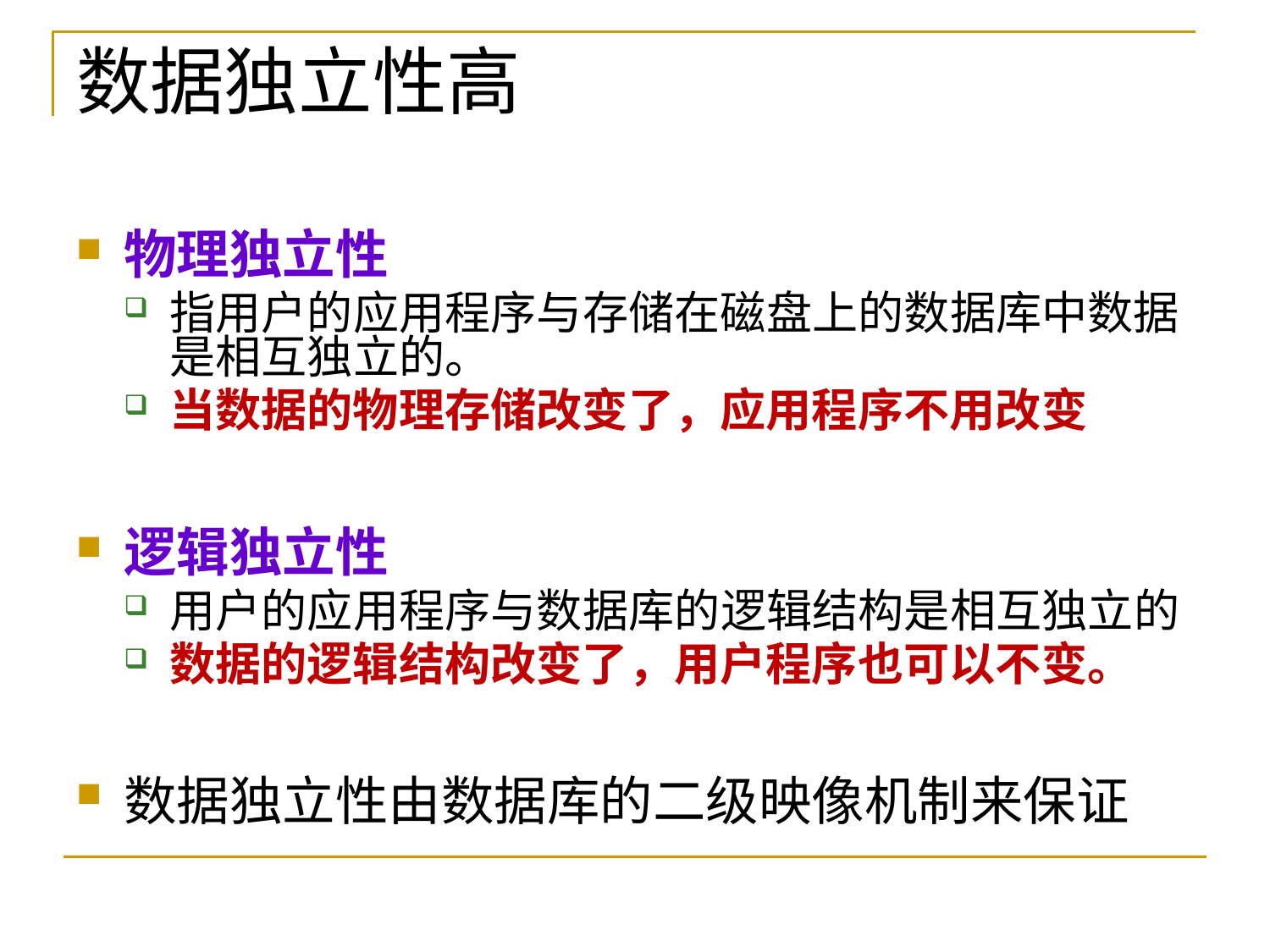

# 数据独立性高
物理独立性
指用户的应用程序与存储在磁盘上的数据库中数据是相互独立的。
当数据的物理存储改变了，应用程序不用改变

逻辑独立性
用户的应用程序与数据库的逻辑结构是相互独立的
数据的逻辑结构改变了，用户程序也可以不变。

数据独立性由数据库的二级映像机制来保证